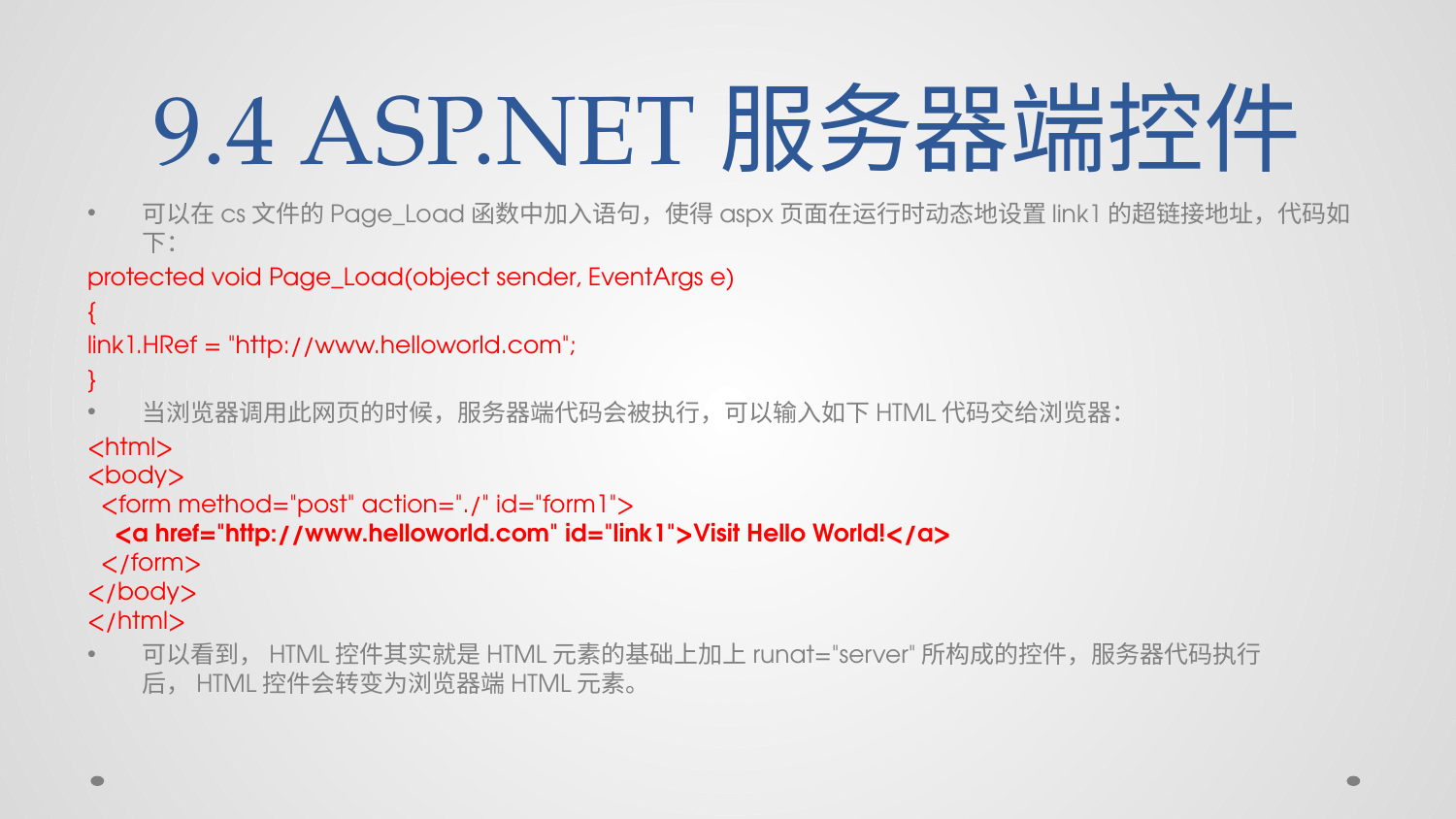

# 9.4 ASP.NET服务器端控件
可以在cs文件的Page_Load函数中加入语句，使得aspx页面在运行时动态地设置link1的超链接地址，代码如下：
protected void Page_Load(object sender, EventArgs e)
{
link1.HRef = "http://www.helloworld.com";
}
当浏览器调用此网页的时候，服务器端代码会被执行，可以输入如下HTML代码交给浏览器：
<html>
<body>
  <form method="post" action="./" id="form1">
    <a href="http://www.helloworld.com" id="link1">Visit Hello World!</a>
  </form>
</body>
</html>
可以看到，HTML控件其实就是HTML元素的基础上加上runat="server"所构成的控件，服务器代码执行后，HTML控件会转变为浏览器端HTML元素。